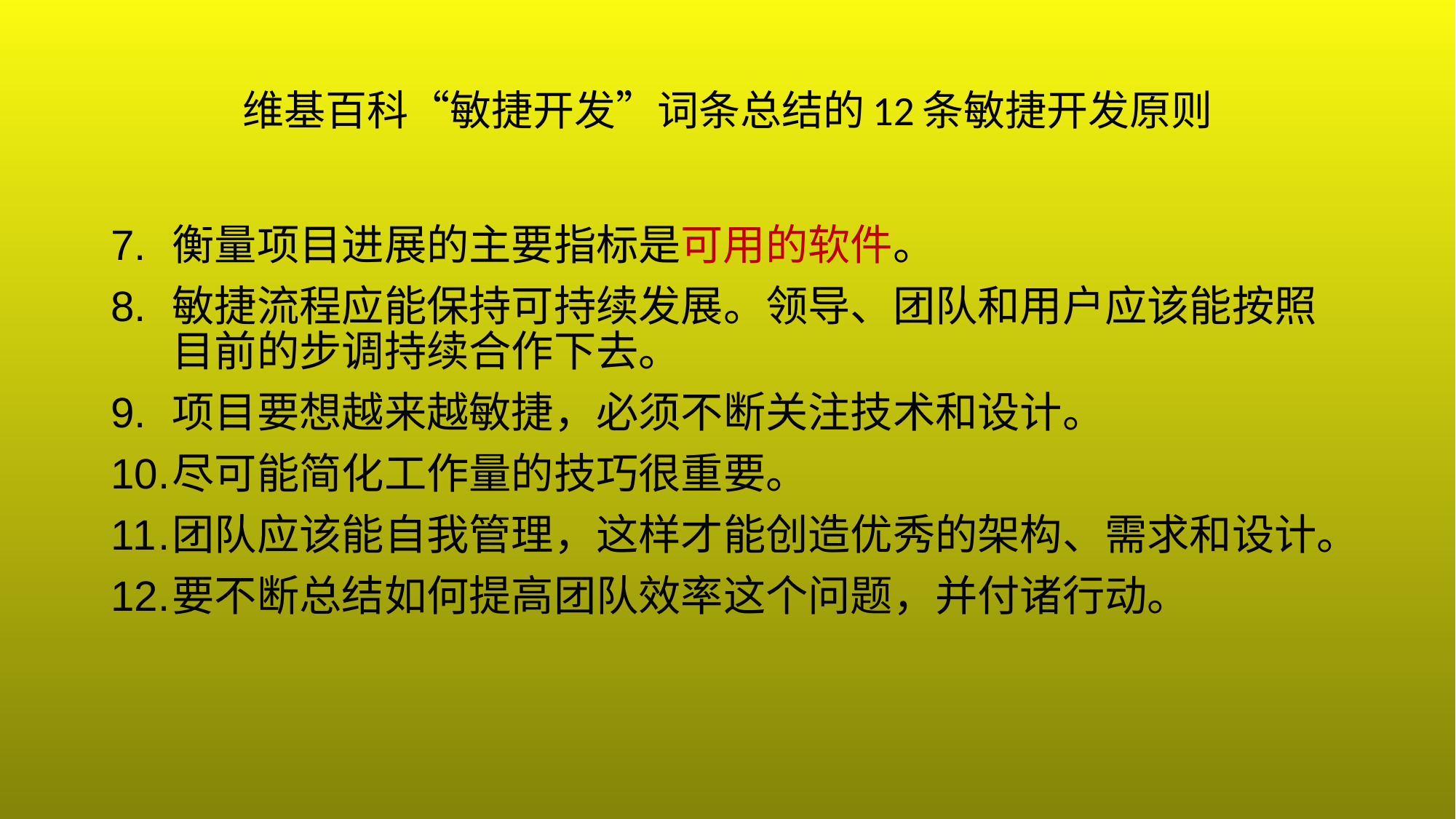

# 维基百科“敏捷开发”词条总结的12条敏捷开发原则
衡量项目进展的主要指标是可用的软件。
敏捷流程应能保持可持续发展。领导、团队和用户应该能按照目前的步调持续合作下去。
项目要想越来越敏捷，必须不断关注技术和设计。
尽可能简化工作量的技巧很重要。
团队应该能自我管理，这样才能创造优秀的架构、需求和设计。
要不断总结如何提高团队效率这个问题，并付诸行动。